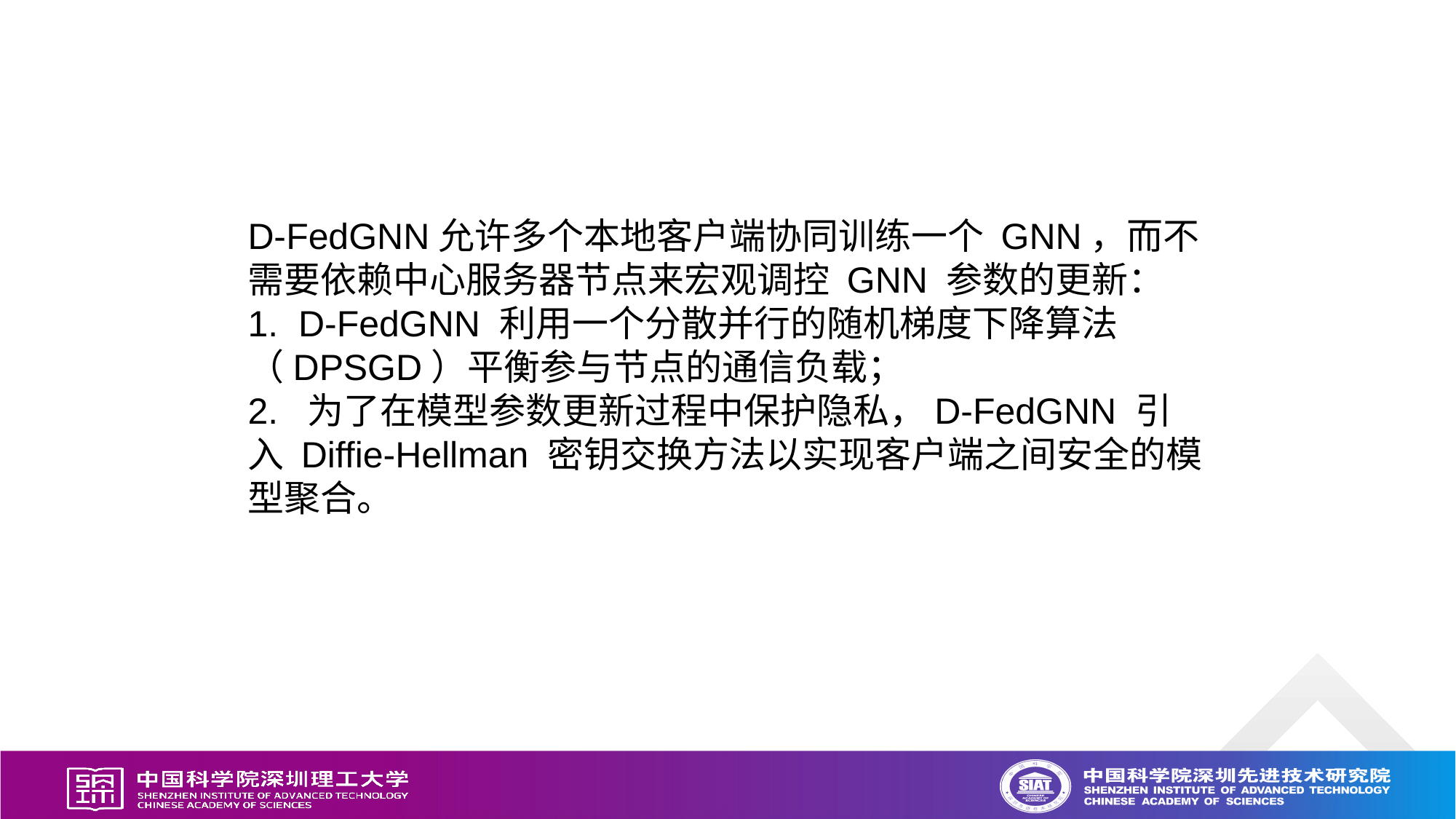

D-FedGNN允许多个本地客户端协同训练一个 GNN，而不需要依赖中心服务器节点来宏观调控 GNN 参数的更新：
1.  D-FedGNN 利用一个分散并行的随机梯度下降算法（DPSGD）平衡参与节点的通信负载；
2.  为了在模型参数更新过程中保护隐私，D-FedGNN 引入 Diffie-Hellman 密钥交换方法以实现客户端之间安全的模型聚合。